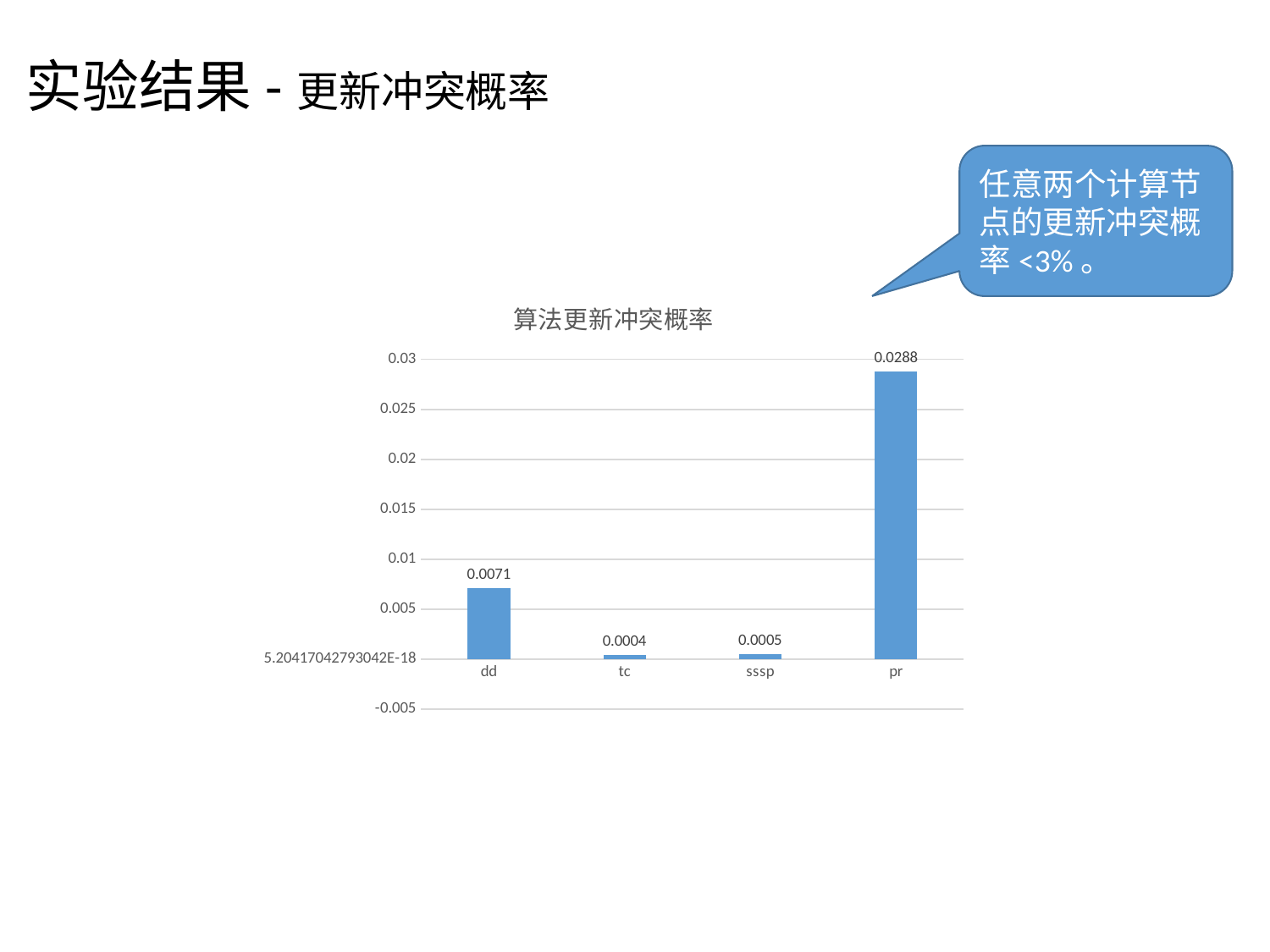

# 实验结果-更新冲突概率
任意两个计算节点的更新冲突概率<3%。

### Chart: 算法更新冲突概率

| Category |  |
|---|---|
| dd | 0.0071 |
| tc | 0.0004 |
| sssp | 0.0005 |
| pr | 0.0288 |